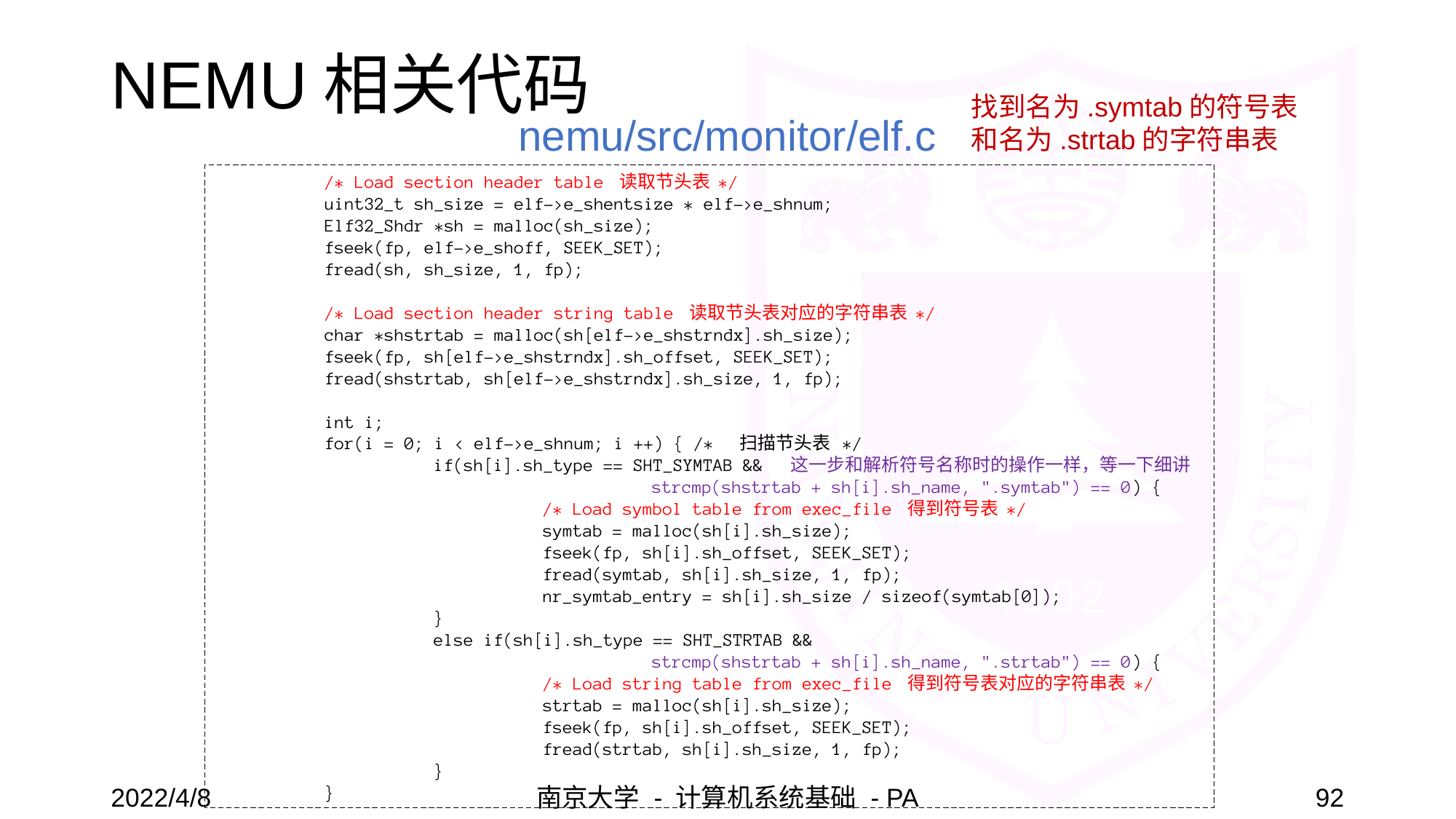

# NEMU相关代码
找到名为.symtab的符号表和名为.strtab的字符串表
nemu/src/monitor/elf.c
	/* Load section header table 读取节头表 */
	uint32_t sh_size = elf->e_shentsize * elf->e_shnum;
	Elf32_Shdr *sh = malloc(sh_size);
	fseek(fp, elf->e_shoff, SEEK_SET);
	fread(sh, sh_size, 1, fp);

	/* Load section header string table 读取节头表对应的字符串表 */
	char *shstrtab = malloc(sh[elf->e_shstrndx].sh_size);
	fseek(fp, sh[elf->e_shstrndx].sh_offset, SEEK_SET);
	fread(shstrtab, sh[elf->e_shstrndx].sh_size, 1, fp);

	int i;
	for(i = 0; i < elf->e_shnum; i ++) { /*  扫描节头表  */
		if(sh[i].sh_type == SHT_SYMTAB &&
				strcmp(shstrtab + sh[i].sh_name, ".symtab") == 0) {
			/* Load symbol table from exec_file 得到符号表 */
			symtab = malloc(sh[i].sh_size);
			fseek(fp, sh[i].sh_offset, SEEK_SET);
			fread(symtab, sh[i].sh_size, 1, fp);
			nr_symtab_entry = sh[i].sh_size / sizeof(symtab[0]);
		}
		else if(sh[i].sh_type == SHT_STRTAB &&
				strcmp(shstrtab + sh[i].sh_name, ".strtab") == 0) {
			/* Load string table from exec_file 得到符号表对应的字符串表 */
			strtab = malloc(sh[i].sh_size);
			fseek(fp, sh[i].sh_offset, SEEK_SET);
			fread(strtab, sh[i].sh_size, 1, fp);
		}
	}
这一步和解析符号名称时的操作一样，等一下细讲
2022/4/8
南京大学 - 计算机系统基础 - PA
92